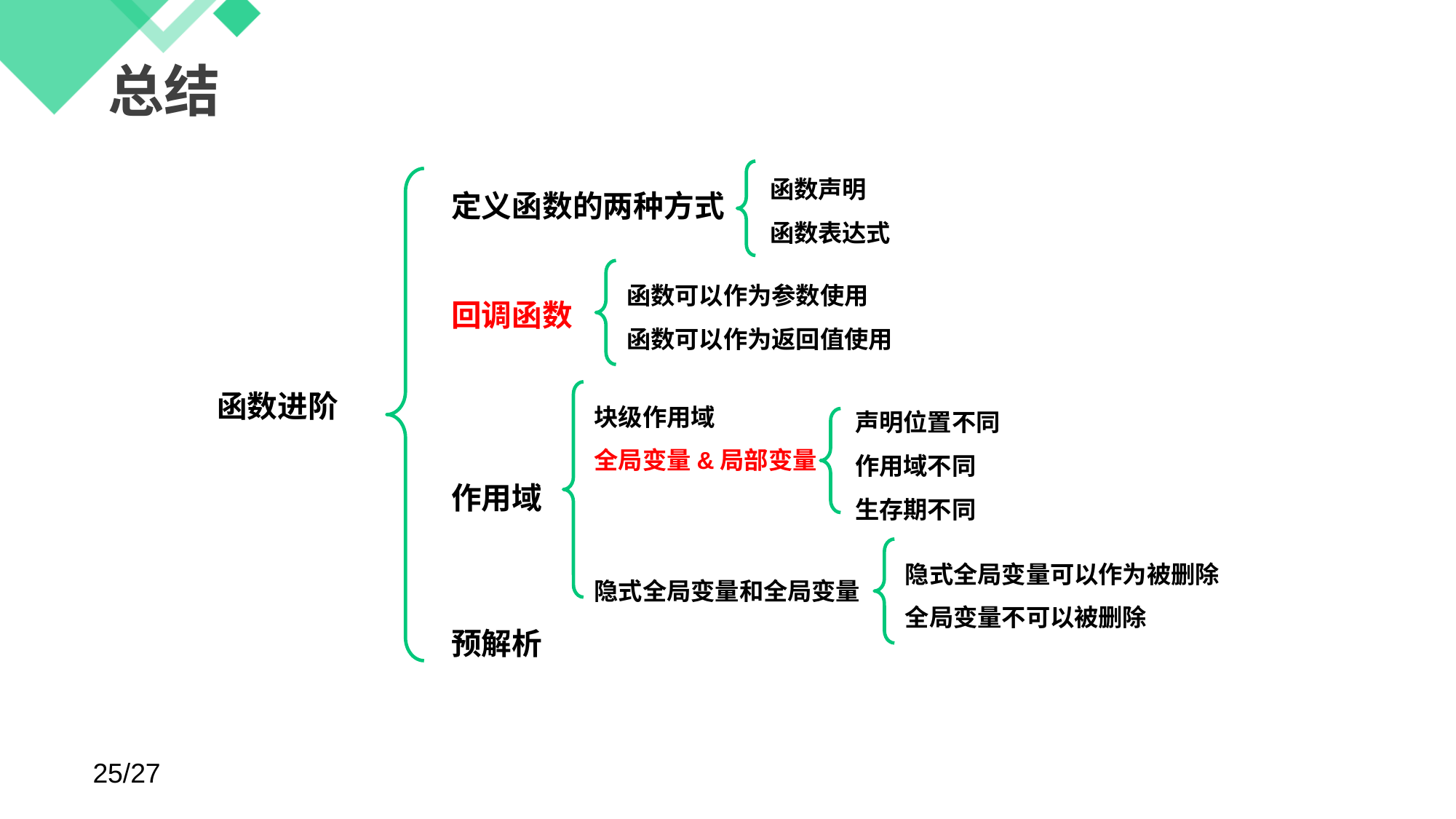

# 总结

定义函数的两种方式

回调函数

作用域

预解析

函数声明
函数表达式

函数可以作为参数使用
函数可以作为返回值使用
函数进阶

块级作用域
全局变量&局部变量

隐式全局变量和全局变量

声明位置不同
作用域不同
生存期不同

隐式全局变量可以作为被删除
全局变量不可以被删除